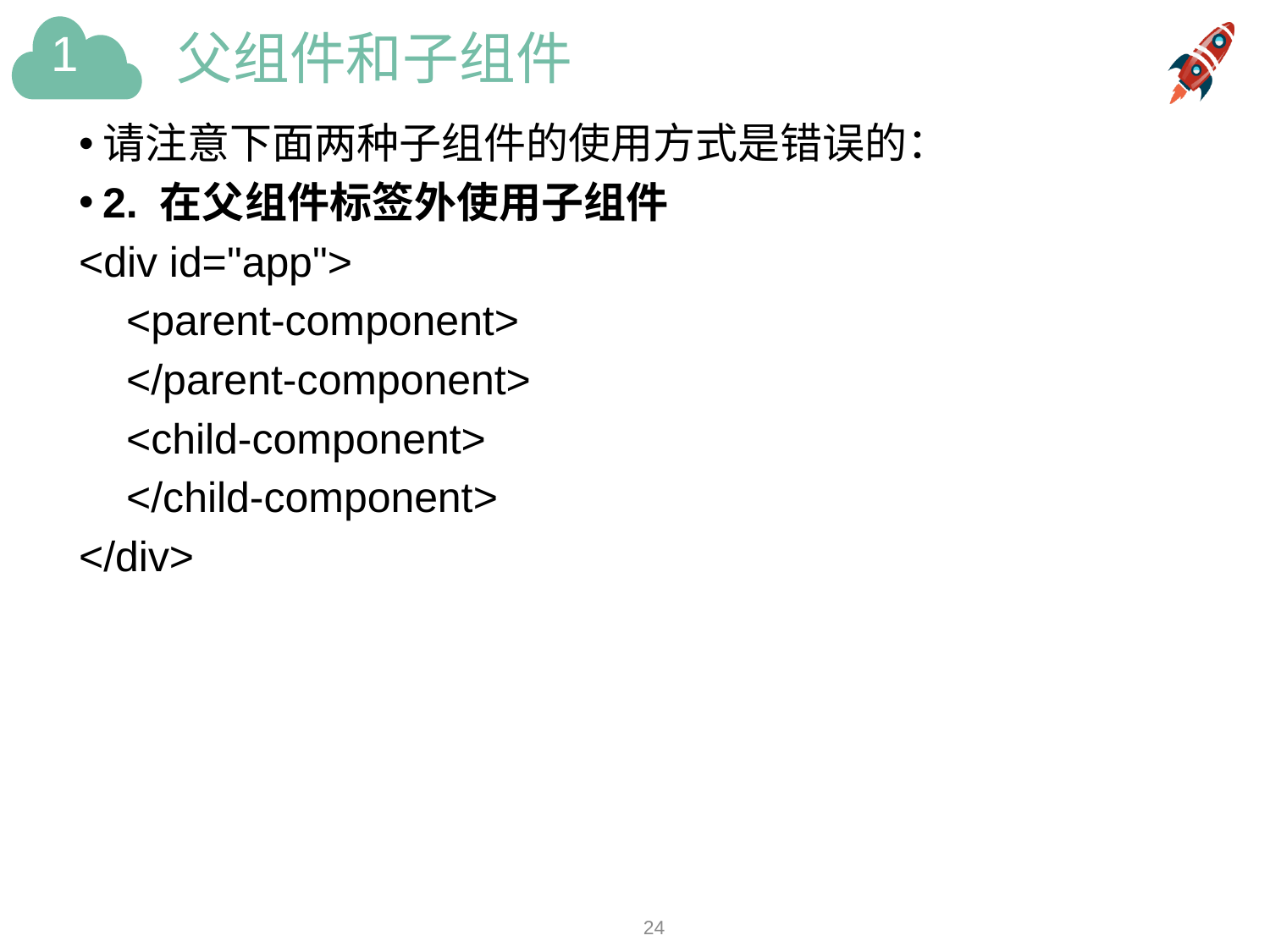

# 父组件和子组件
请注意下面两种子组件的使用方式是错误的：
2. 在父组件标签外使用子组件
<div id="app">
    <parent-component>
    </parent-component>
    <child-component>
    </child-component>
</div>
24